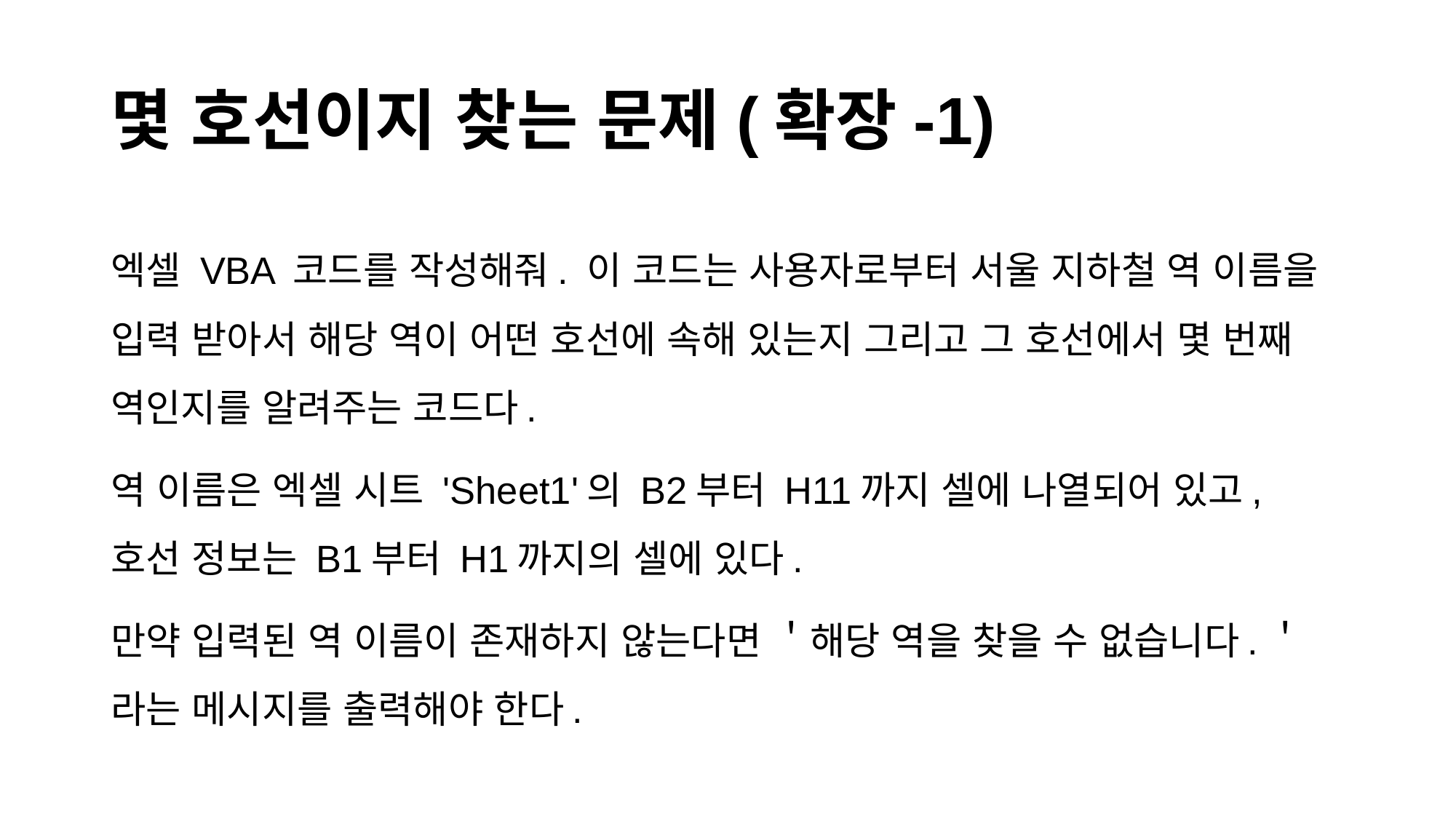

# 몇 호선이지 찾는 문제(확장-1)
엑셀 VBA 코드를 작성해줘. 이 코드는 사용자로부터 서울 지하철 역 이름을 입력 받아서 해당 역이 어떤 호선에 속해 있는지 그리고 그 호선에서 몇 번째 역인지를 알려주는 코드다.
역 이름은 엑셀 시트 'Sheet1'의 B2부터 H11까지 셀에 나열되어 있고, 호선 정보는 B1부터 H1까지의 셀에 있다.
만약 입력된 역 이름이 존재하지 않는다면 ＇해당 역을 찾을 수 없습니다.＇라는 메시지를 출력해야 한다.